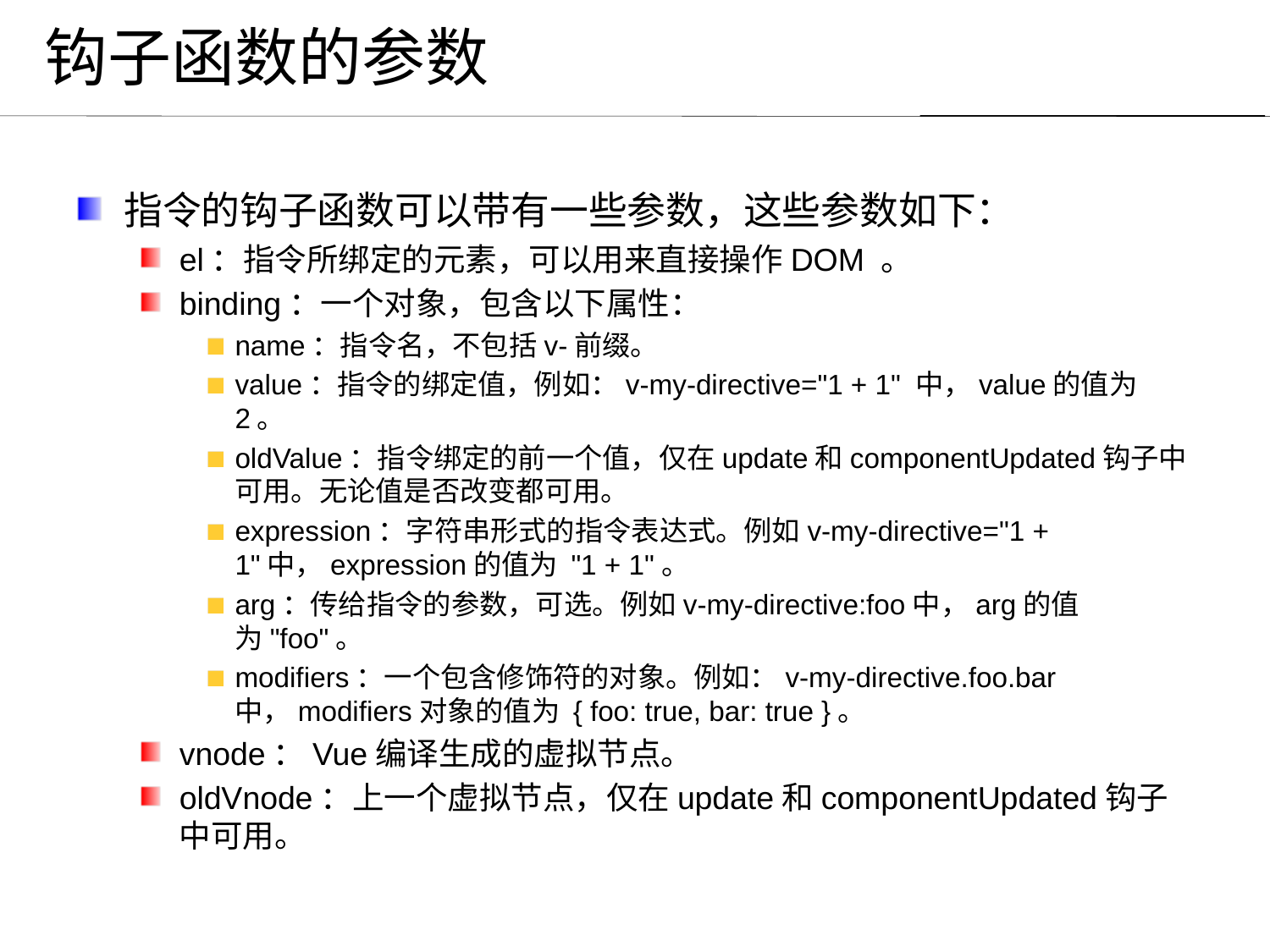

# 钩子函数的参数
指令的钩子函数可以带有一些参数，这些参数如下：
el：指令所绑定的元素，可以用来直接操作DOM 。
binding：一个对象，包含以下属性：
name：指令名，不包括v-前缀。
value：指令的绑定值，例如：v-my-directive="1 + 1" 中，value的值为 2。
oldValue：指令绑定的前一个值，仅在update和componentUpdated钩子中可用。无论值是否改变都可用。
expression：字符串形式的指令表达式。例如v-my-directive="1 + 1"中，expression的值为 "1 + 1"。
arg：传给指令的参数，可选。例如v-my-directive:foo中，arg的值为"foo"。
modifiers：一个包含修饰符的对象。例如：v-my-directive.foo.bar 中，modifiers对象的值为 { foo: true, bar: true }。
vnode：Vue编译生成的虚拟节点。
oldVnode：上一个虚拟节点，仅在update和componentUpdated钩子中可用。